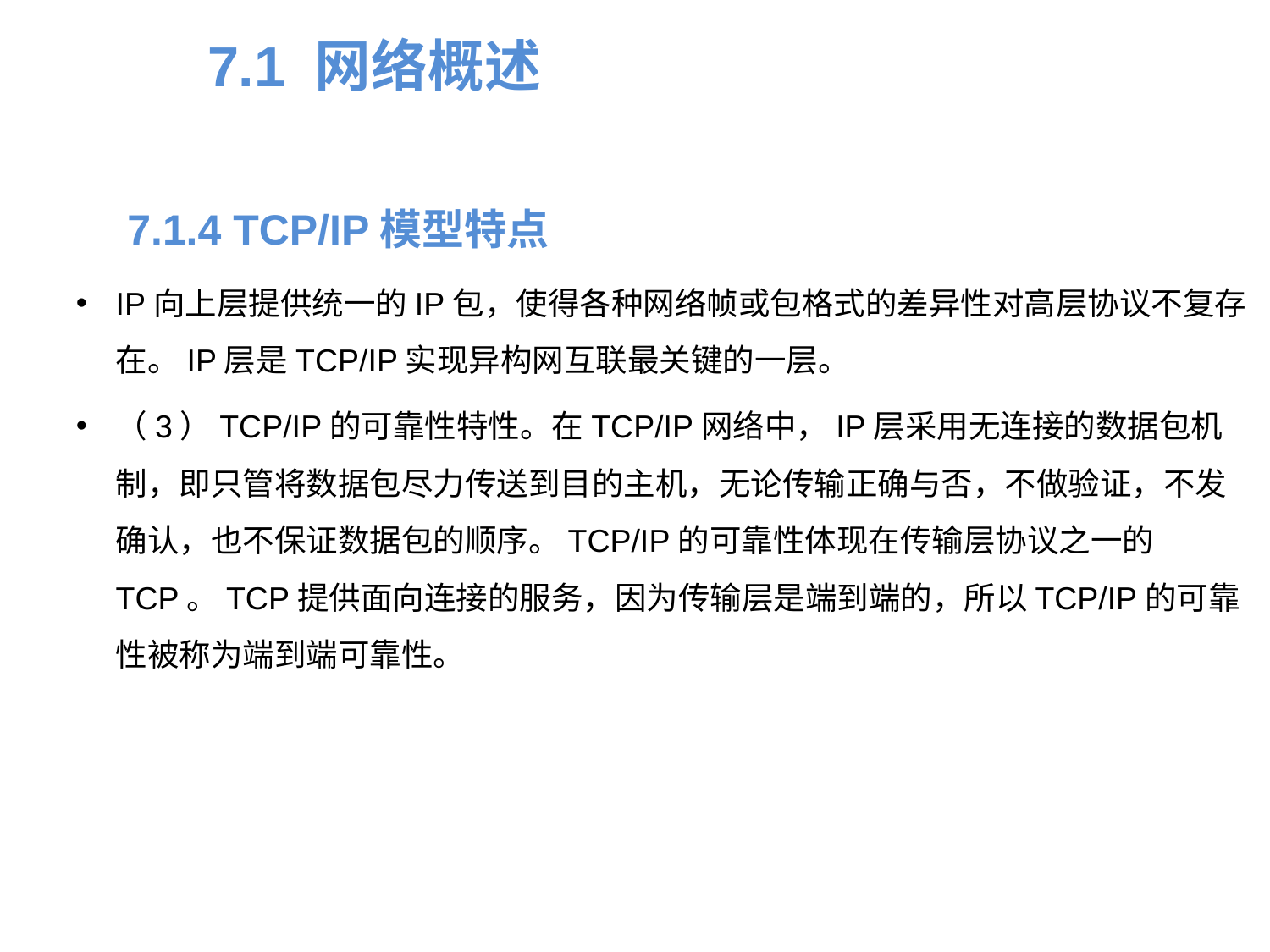

7.1 网络概述
7.1.4 TCP/IP模型特点
IP向上层提供统一的IP包，使得各种网络帧或包格式的差异性对高层协议不复存在。IP层是TCP/IP实现异构网互联最关键的一层。
（3）TCP/IP的可靠性特性。在TCP/IP网络中，IP层采用无连接的数据包机制，即只管将数据包尽力传送到目的主机，无论传输正确与否，不做验证，不发确认，也不保证数据包的顺序。TCP/IP的可靠性体现在传输层协议之一的TCP。TCP提供面向连接的服务，因为传输层是端到端的，所以TCP/IP的可靠性被称为端到端可靠性。